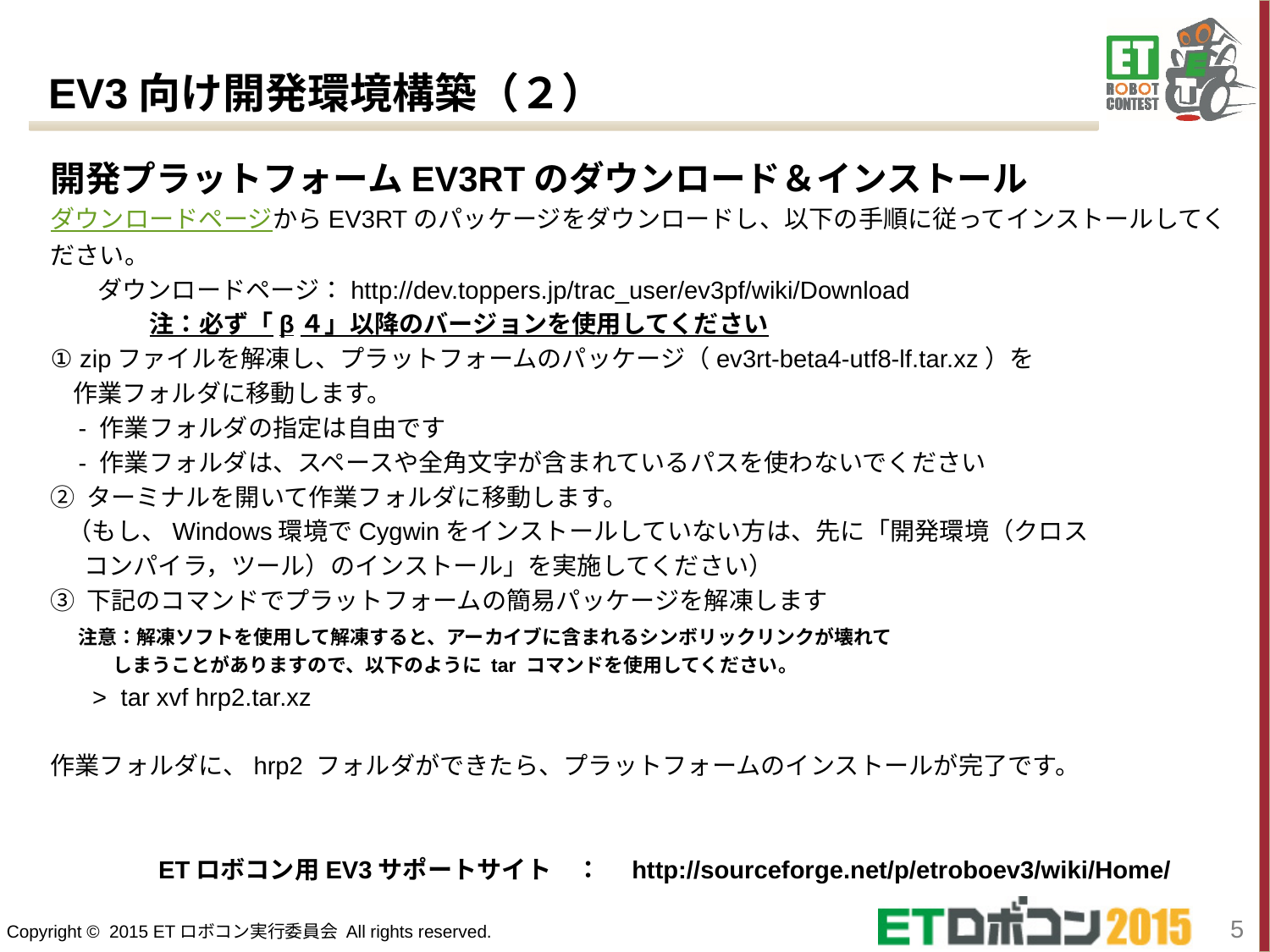

EV3向け開発環境構築（２）
開発プラットフォームEV3RTのダウンロード＆インストール
ダウンロードページからEV3RTのパッケージをダウンロードし、以下の手順に従ってインストールしてください。
   　ダウンロードページ：http://dev.toppers.jp/trac_user/ev3pf/wiki/Download
　　　　注：必ず「β４」以降のバージョンを使用してください
① zipファイルを解凍し、プラットフォームのパッケージ（ev3rt-beta4-utf8-lf.tar.xz）を
   作業フォルダに移動します。
    - 作業フォルダの指定は自由です
    - 作業フォルダは、スペースや全角文字が含まれているパスを使わないでください
② ターミナルを開いて作業フォルダに移動します。
  （もし、Windows環境でCygwinをインストールしていない方は、先に「開発環境（クロス
     コンパイラ，ツール）のインストール」を実施してください）
③ 下記のコマンドでプラットフォームの簡易パッケージを解凍します
    注意：解凍ソフトを使用して解凍すると、アーカイブに含まれるシンボリックリンクが壊れて
             しまうことがありますので、以下のように tar コマンドを使用してください。
      >  tar xvf hrp2.tar.xz

作業フォルダに、hrp2 フォルダができたら、プラットフォームのインストールが完了です。
ETロボコン用EV3サポートサイト　：　http://sourceforge.net/p/etroboev3/wiki/Home/
5